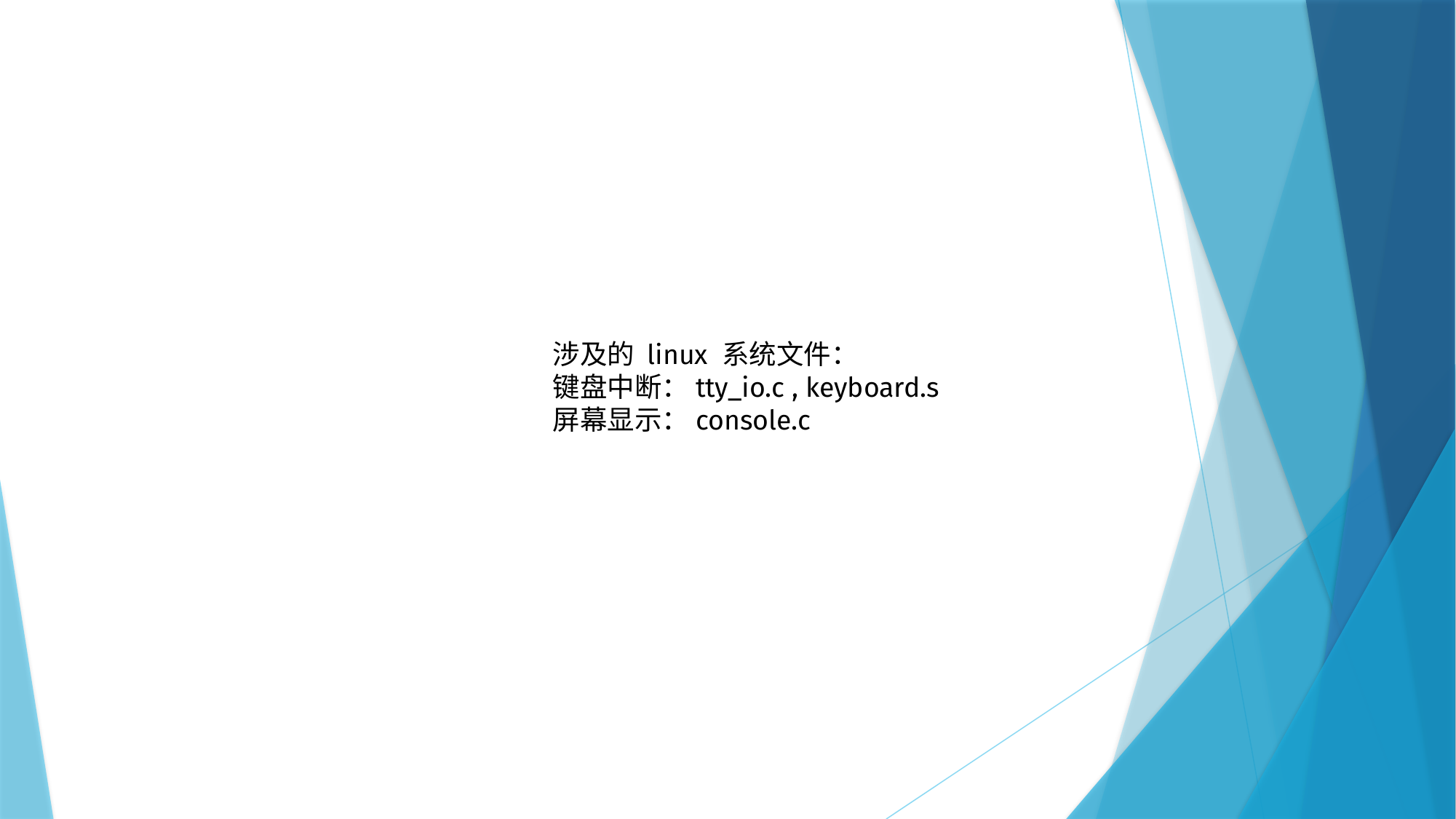

涉及的 linux 系统文件：
键盘中断：tty_io.c , keyboard.s
屏幕显示：console.c